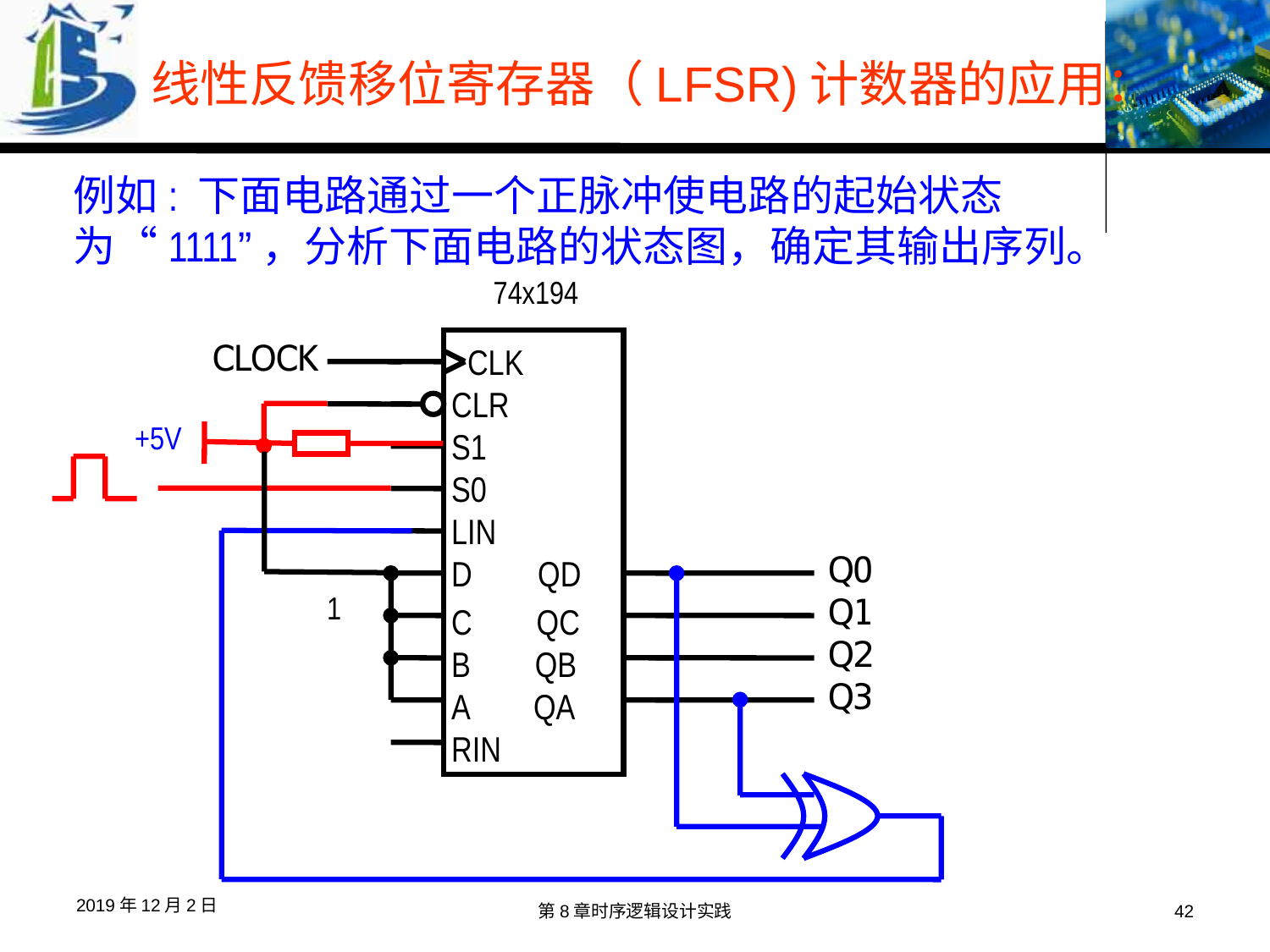

线性反馈移位寄存器（LFSR)计数器的应用：
例如: 下面电路通过一个正脉冲使电路的起始状态为“1111”，分析下面电路的状态图，确定其输出序列。
74x194
CLOCK
  CLK
CLR
S1
S0
LIN
D         QD
C        QC
B        QB
A        QA
RIN

+5V

Q0
Q1
Q2
Q3

1

2019年12月2日
第8章时序逻辑设计实践
42